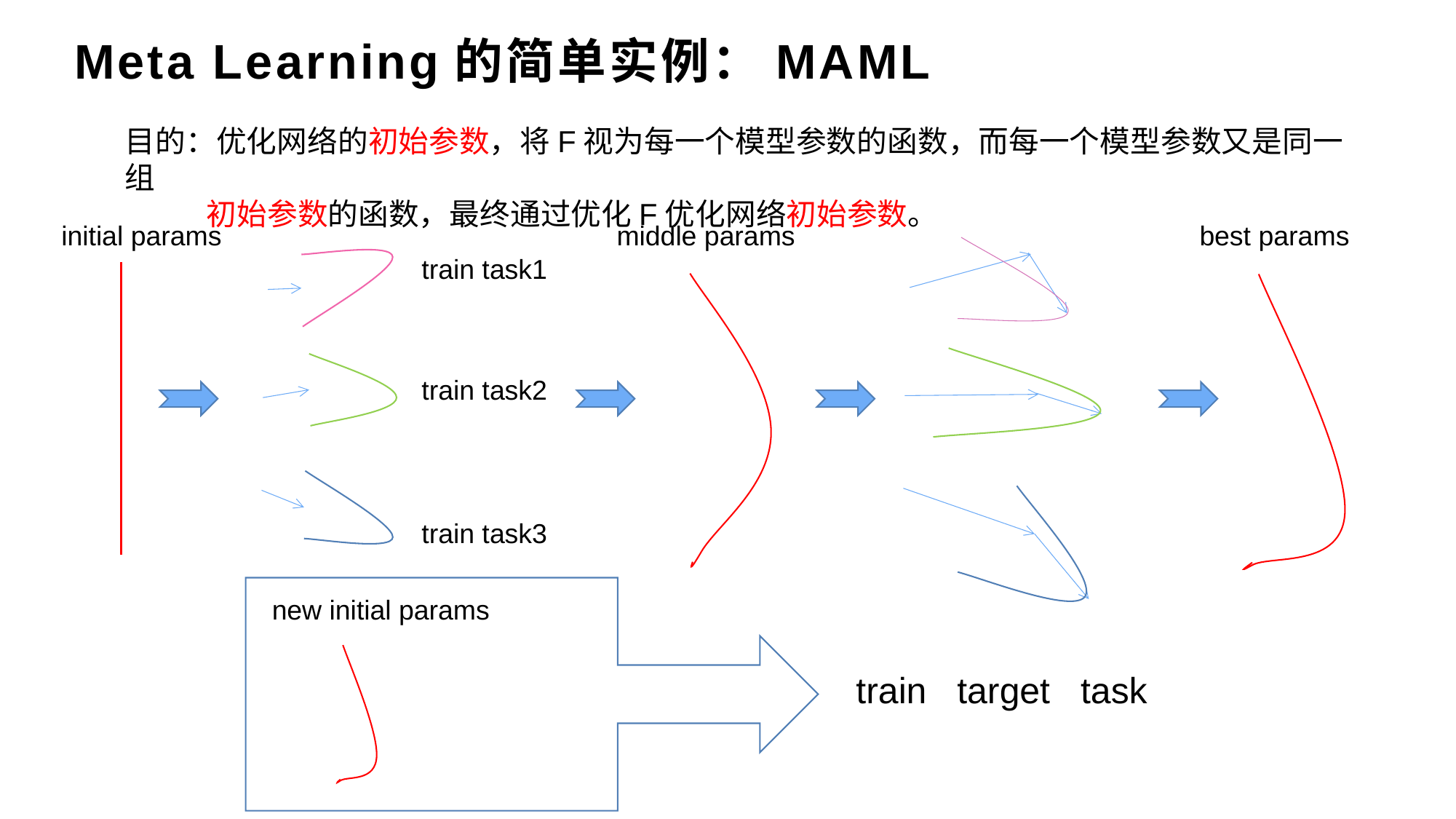

# Meta Learning的简单实例：MAML
目的：优化网络的初始参数，将F视为每一个模型参数的函数，而每一个模型参数又是同一组
           初始参数的函数，最终通过优化F优化网络初始参数。
initial params
middle params
best params

train task1

train task2

train task3

new initial params

train   target   task